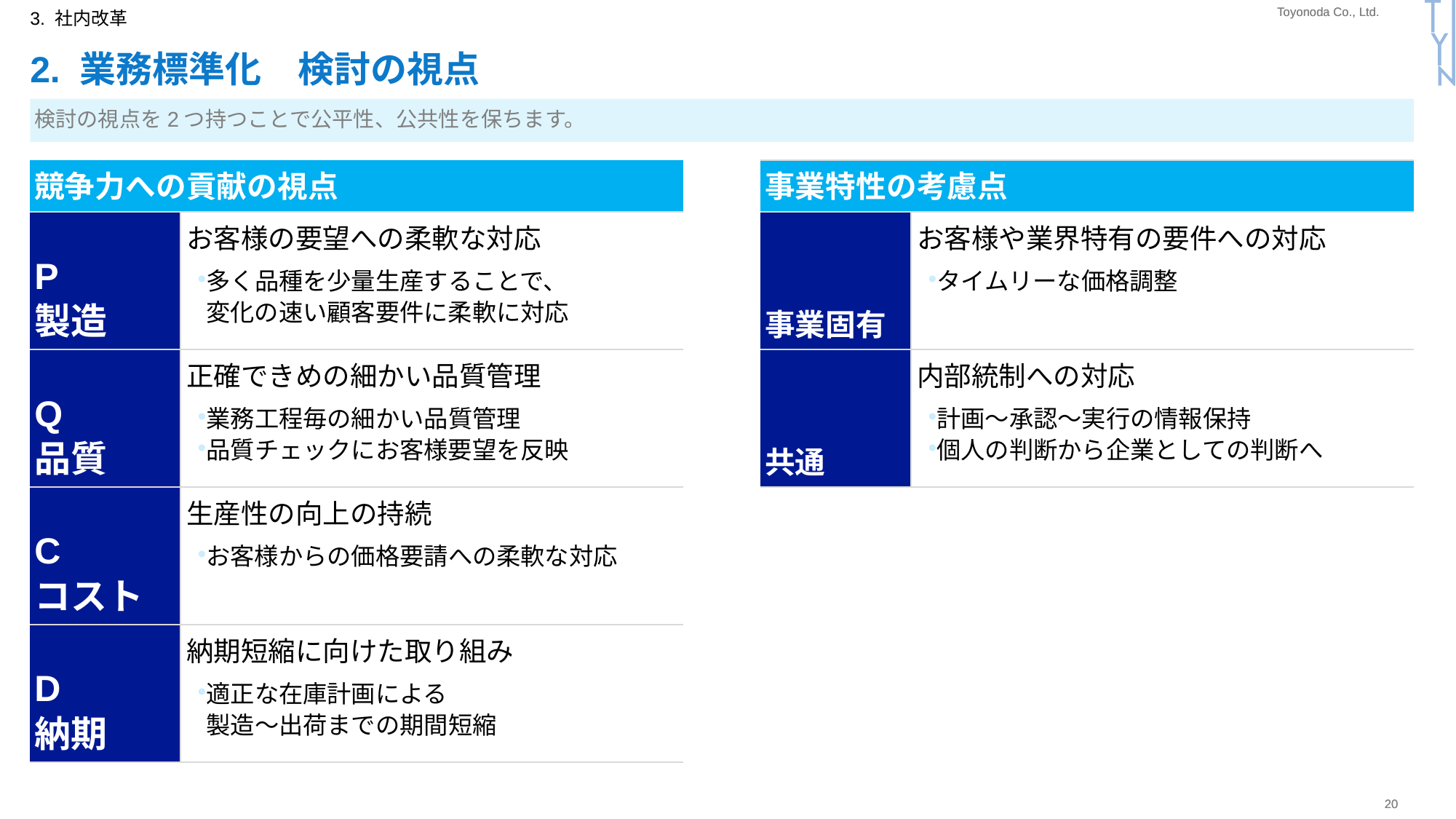

P320
3. 社内改革
# 2. 業務標準化　検討の視点
検討の視点を2つ持つことで公平性、公共性を保ちます。
| 競争力への貢献の視点 |  |
| --- | --- |
| P 製造 | お客様の要望への柔軟な対応 多く品種を少量生産することで、 変化の速い顧客要件に柔軟に対応 |
| Q 品質 | 正確できめの細かい品質管理 業務工程毎の細かい品質管理 品質チェックにお客様要望を反映 |
| C コスト | 生産性の向上の持続 お客様からの価格要請への柔軟な対応 |
| D 納期 | 納期短縮に向けた取り組み 適正な在庫計画による 製造～出荷までの期間短縮 |
| 事業特性の考慮点 |  |
| --- | --- |
| 事業固有 | お客様や業界特有の要件への対応 タイムリーな価格調整 |
| 共通 | 内部統制への対応 計画～承認～実行の情報保持 個人の判断から企業としての判断へ |